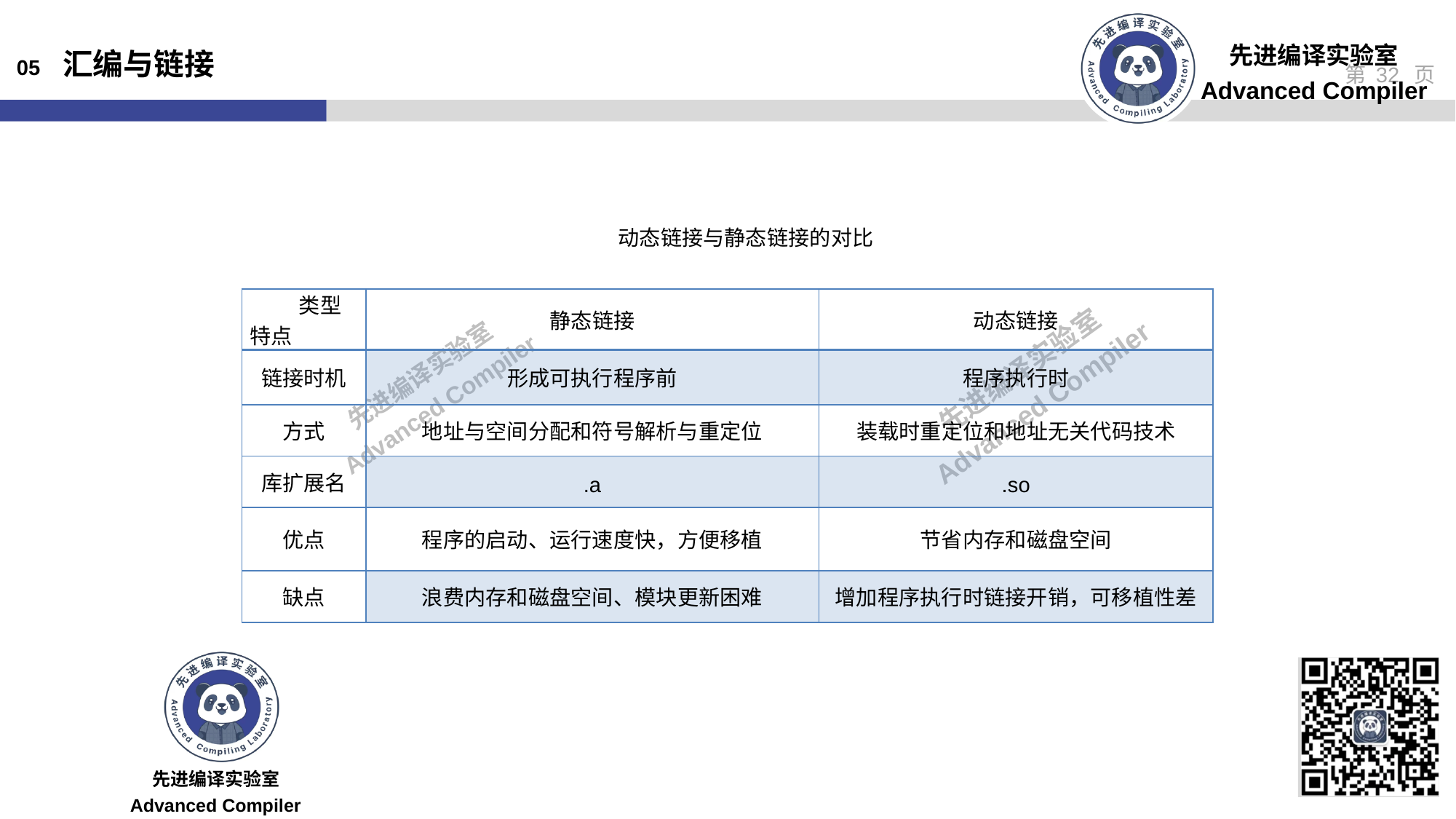

05  汇编与链接
动态链接与静态链接的对比
| 类型 特点 | 静态链接 | 动态链接 |
| --- | --- | --- |
| 链接时机 | 形成可执行程序前 | 程序执行时 |
| 方式 | 地址与空间分配和符号解析与重定位 | 装载时重定位和地址无关代码技术 |
| 库扩展名 | .a | .so |
| 优点 | 程序的启动、运行速度快，方便移植 | 节省内存和磁盘空间 |
| 缺点 | 浪费内存和磁盘空间、模块更新困难 | 增加程序执行时链接开销，可移植性差 |